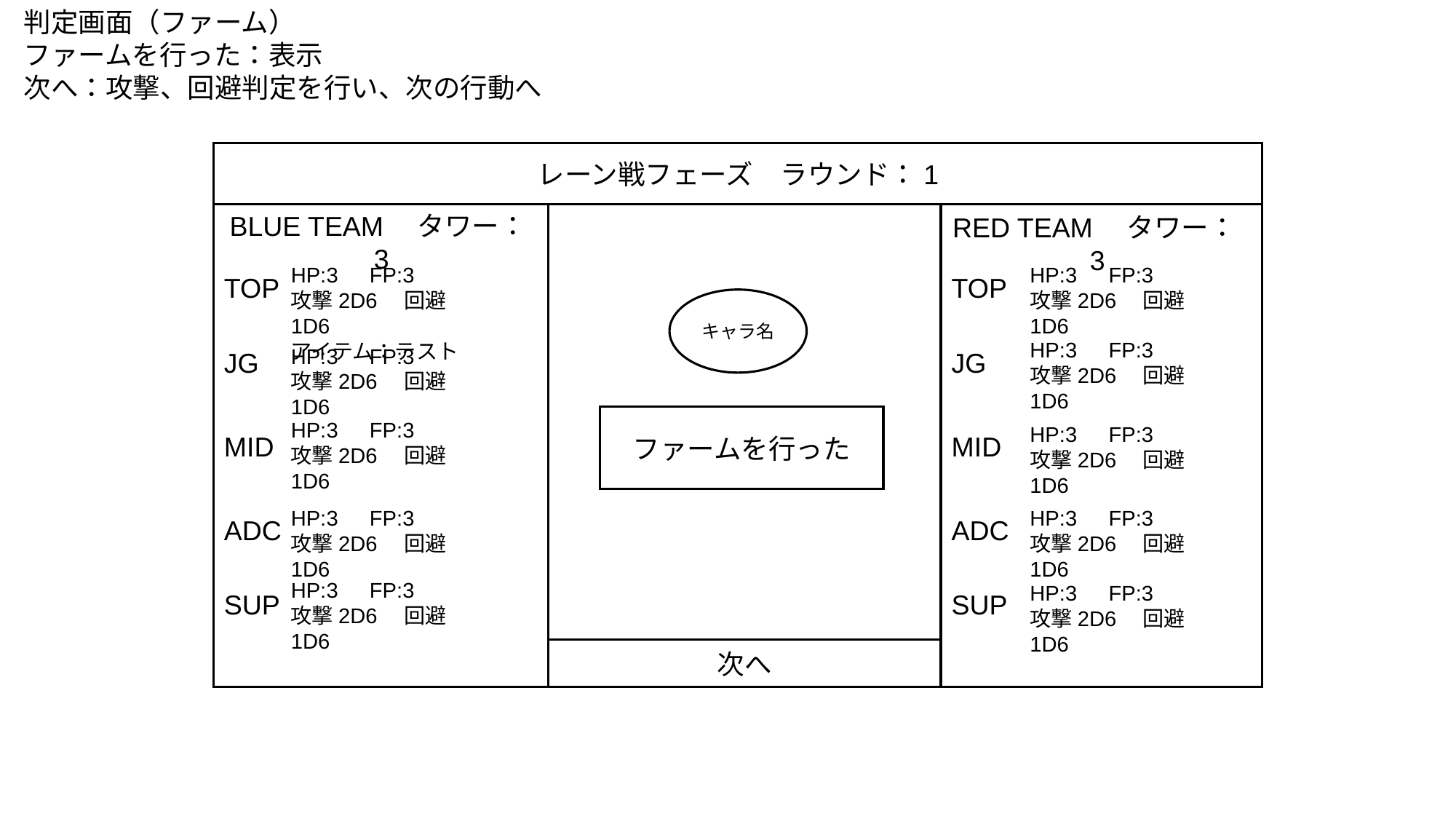

判定画面（ファーム）
ファームを行った：表示
次へ：攻撃、回避判定を行い、次の行動へ
レーン戦フェーズ　ラウンド：1
BLUE TEAM　タワー：3
TOP
JG

MID

ADC
SUP
TOP
JG

MID

ADC
SUP
RED TEAM　タワー：3
HP:3　FP:3
攻撃2D6　回避1D6
アイテム：テスト
HP:3　FP:3
攻撃2D6　回避1D6
キャラ名
HP:3　FP:3
攻撃2D6　回避1D6
HP:3　FP:3
攻撃2D6　回避1D6
ファームを行った
HP:3　FP:3
攻撃2D6　回避1D6
HP:3　FP:3
攻撃2D6　回避1D6
HP:3　FP:3
攻撃2D6　回避1D6
HP:3　FP:3
攻撃2D6　回避1D6
HP:3　FP:3
攻撃2D6　回避1D6
HP:3　FP:3
攻撃2D6　回避1D6
次へ